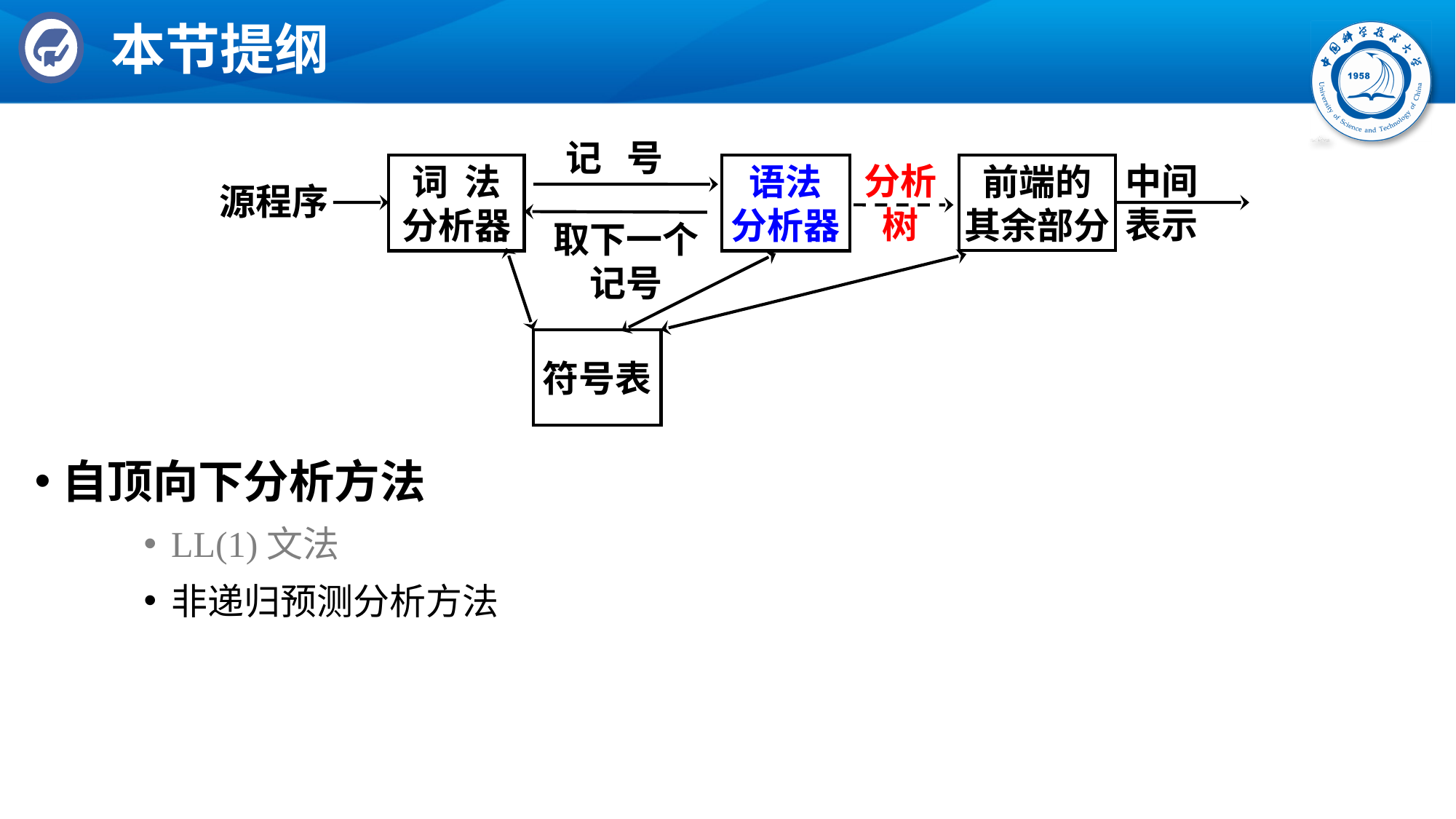

# 本节提纲
记   号
词  法
分析器
语法
分析器
前端的
其余部分
中间表示
分析树
源程序

取下一个记号

符号表
自顶向下分析方法
LL(1)文法
非递归预测分析方法